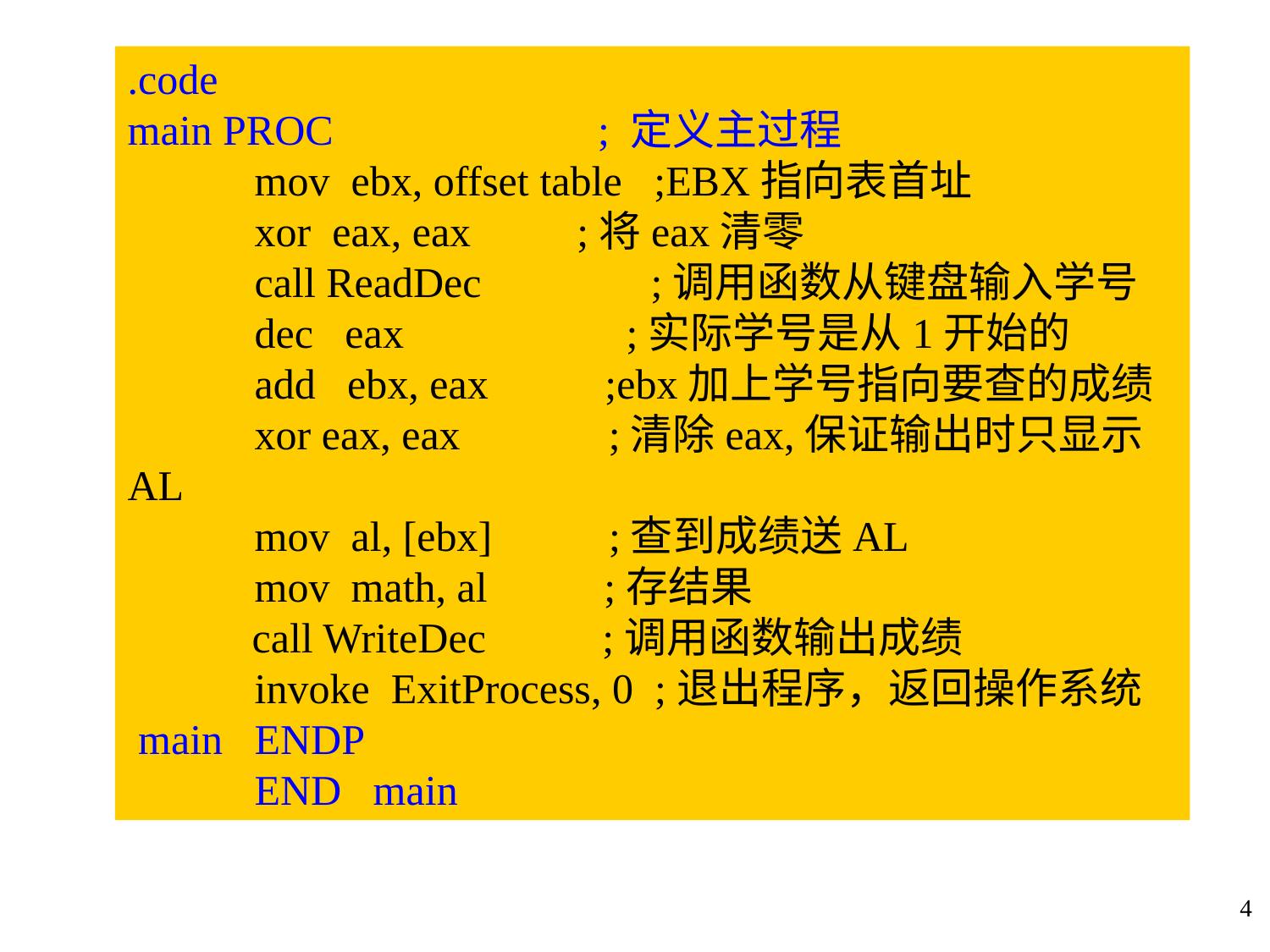

.code
main PROC                         ; 定义主过程
	mov  ebx, offset table   ;EBX指向表首址
            xor  eax, eax          ;将eax清零
            call ReadDec                ;调用函数从键盘输入学号
            dec   eax                     ;实际学号是从1开始的
            add   ebx, eax           ;ebx加上学号指向要查的成绩
            xor eax, eax              ;清除eax,保证输出时只显示AL
            mov  al, [ebx]           ;查到成绩送AL
            mov  math, al           ;存结果
            call WriteDec           ;调用函数输出成绩
            invoke  ExitProcess, 0  ;退出程序，返回操作系统
 main   ENDP
            END   main
4